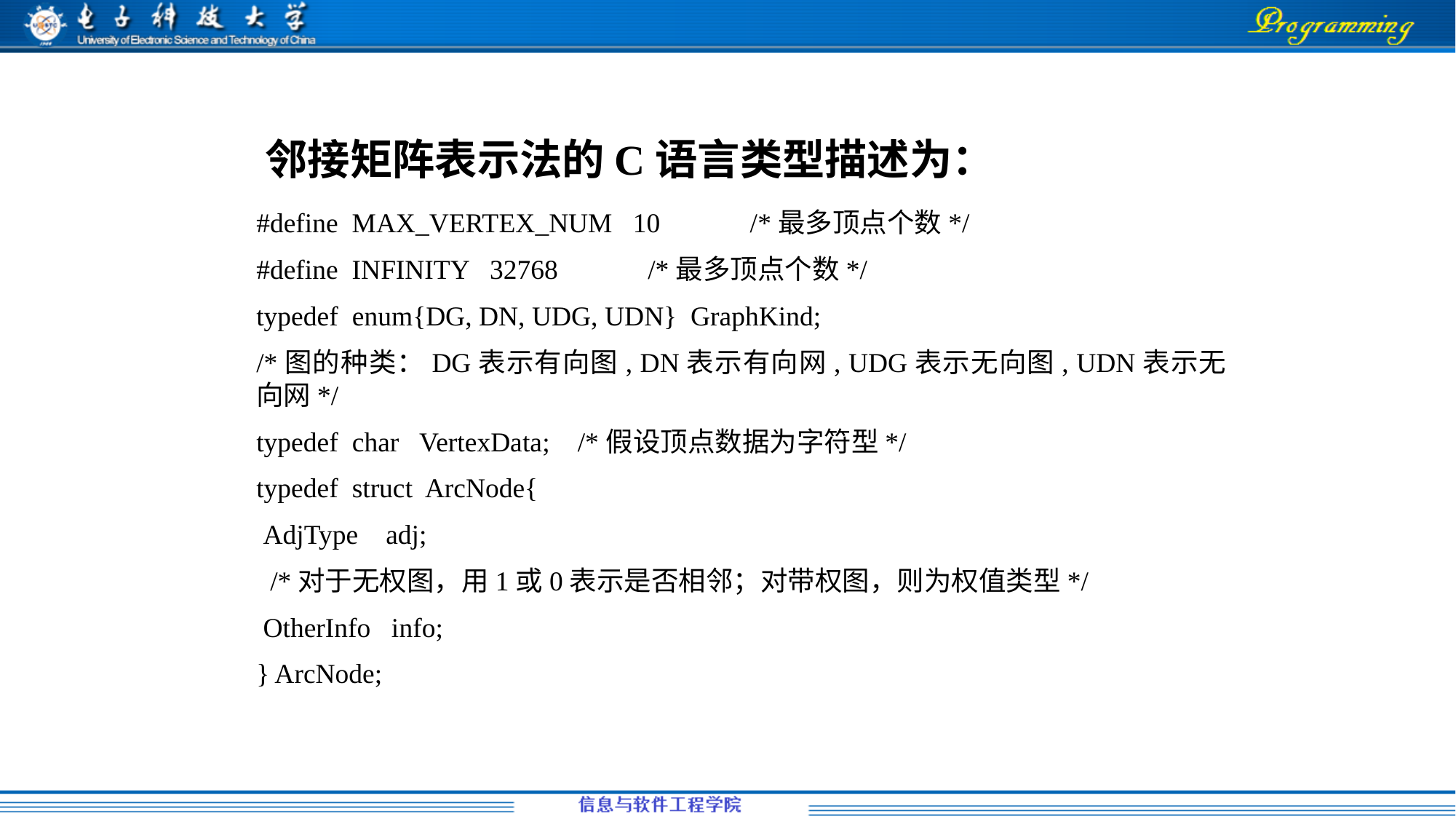

邻接矩阵表示法的C语言类型描述为：
#define  MAX_VERTEX_NUM   10             /*最多顶点个数*/
#define  INFINITY   32768             /*最多顶点个数*/
typedef  enum{DG, DN, UDG, UDN}  GraphKind;
/*图的种类：DG表示有向图, DN表示有向网, UDG表示无向图, UDN表示无向网*/
typedef  char   VertexData;    /*假设顶点数据为字符型*/
typedef  struct  ArcNode{
 AdjType    adj;
  /*对于无权图，用1或0表示是否相邻；对带权图，则为权值类型*/
 OtherInfo   info;
} ArcNode;